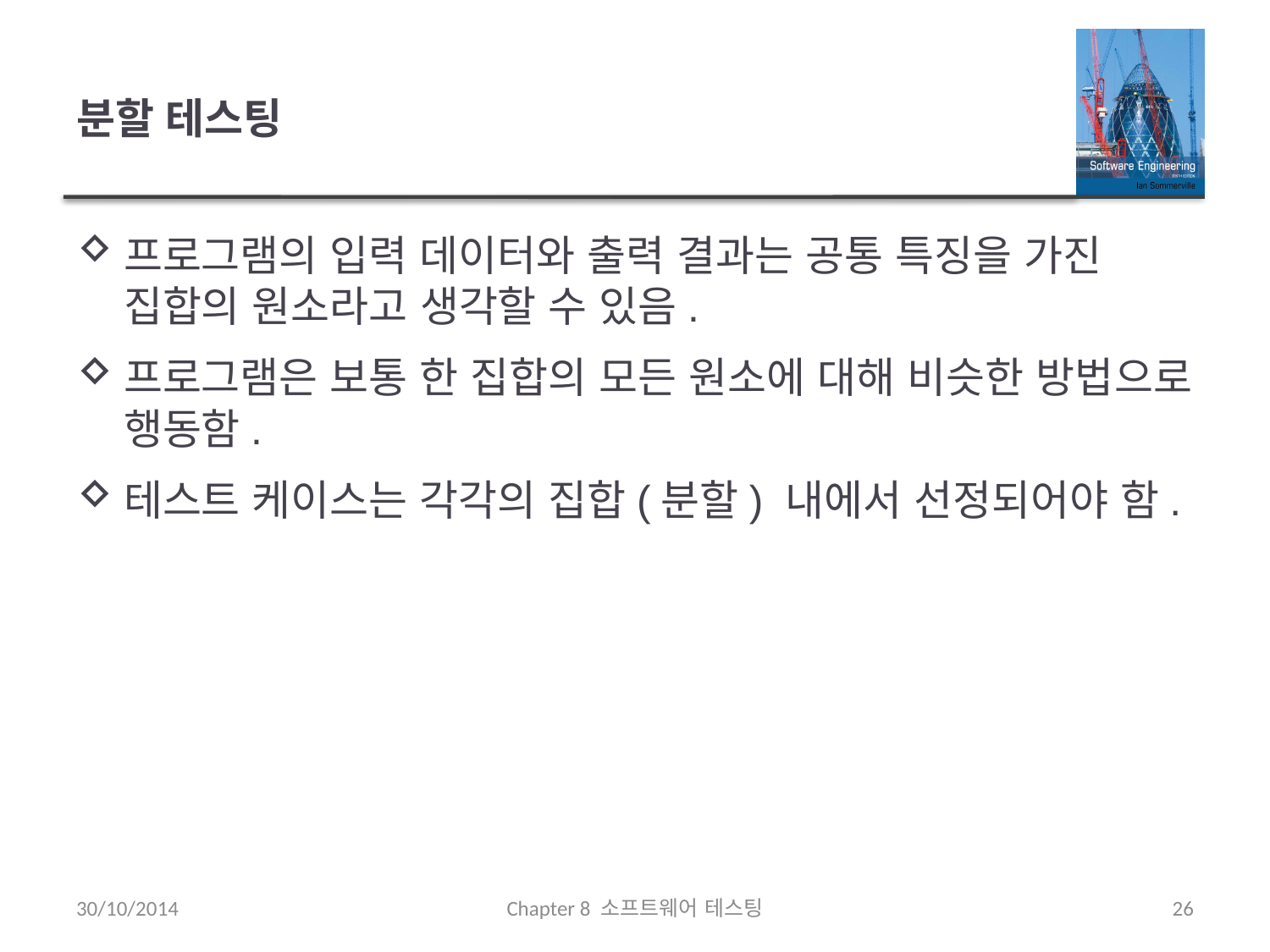

# 분할 테스팅
프로그램의 입력 데이터와 출력 결과는 공통 특징을 가진 집합의 원소라고 생각할 수 있음.
프로그램은 보통 한 집합의 모든 원소에 대해 비슷한 방법으로 행동함.
테스트 케이스는 각각의 집합(분할) 내에서 선정되어야 함.
30/10/2014
Chapter 8 소프트웨어 테스팅
26